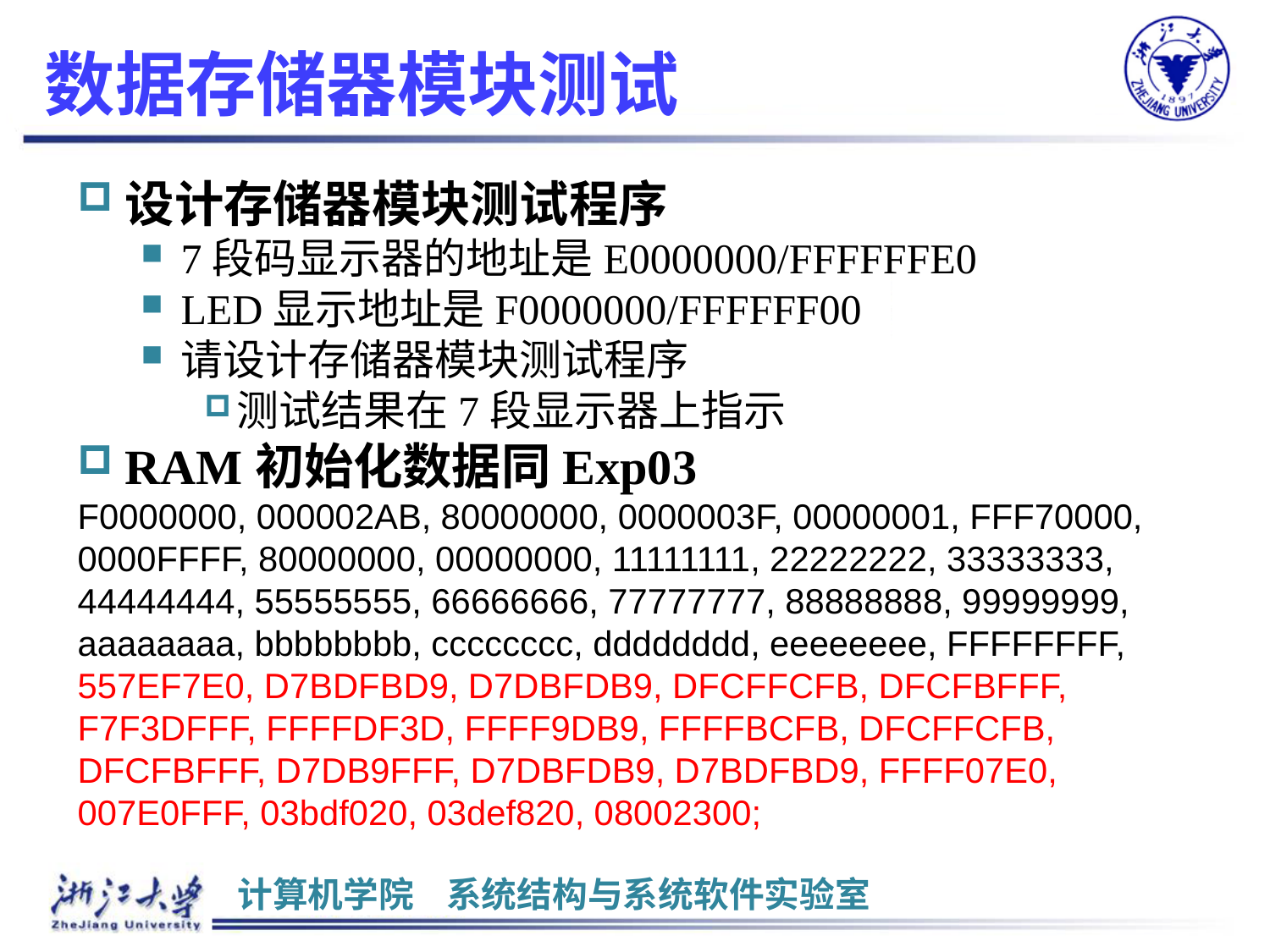

# 数据存储器模块测试
设计存储器模块测试程序
7段码显示器的地址是E0000000/FFFFFFE0
LED显示地址是F0000000/FFFFFF00
请设计存储器模块测试程序
测试结果在7段显示器上指示
RAM初始化数据同Exp03
F0000000, 000002AB, 80000000, 0000003F, 00000001, FFF70000, 0000FFFF, 80000000, 00000000, 11111111, 22222222, 33333333, 44444444, 55555555, 66666666, 77777777, 88888888, 99999999, aaaaaaaa, bbbbbbbb, cccccccc, dddddddd, eeeeeeee, FFFFFFFF, 557EF7E0, D7BDFBD9, D7DBFDB9, DFCFFCFB, DFCFBFFF, F7F3DFFF, FFFFDF3D, FFFF9DB9, FFFFBCFB, DFCFFCFB, DFCFBFFF, D7DB9FFF, D7DBFDB9, D7BDFBD9, FFFF07E0, 007E0FFF, 03bdf020, 03def820, 08002300;